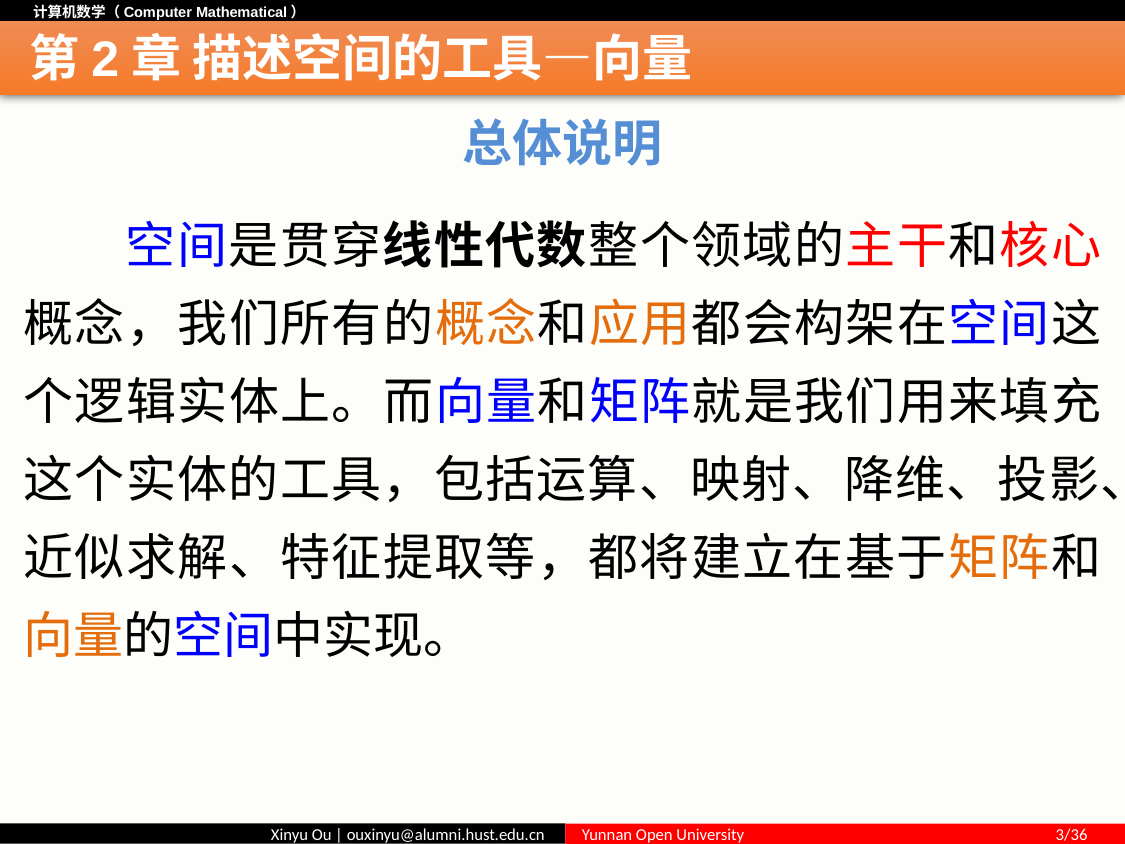

# 第2章 描述空间的工具—向量
总体说明
       空间是贯穿线性代数整个领域的主干和核心概念，我们所有的概念和应用都会构架在空间这个逻辑实体上。而向量和矩阵就是我们用来填充这个实体的工具，包括运算、映射、降维、投影、近似求解、特征提取等，都将建立在基于矩阵和向量的空间中实现。